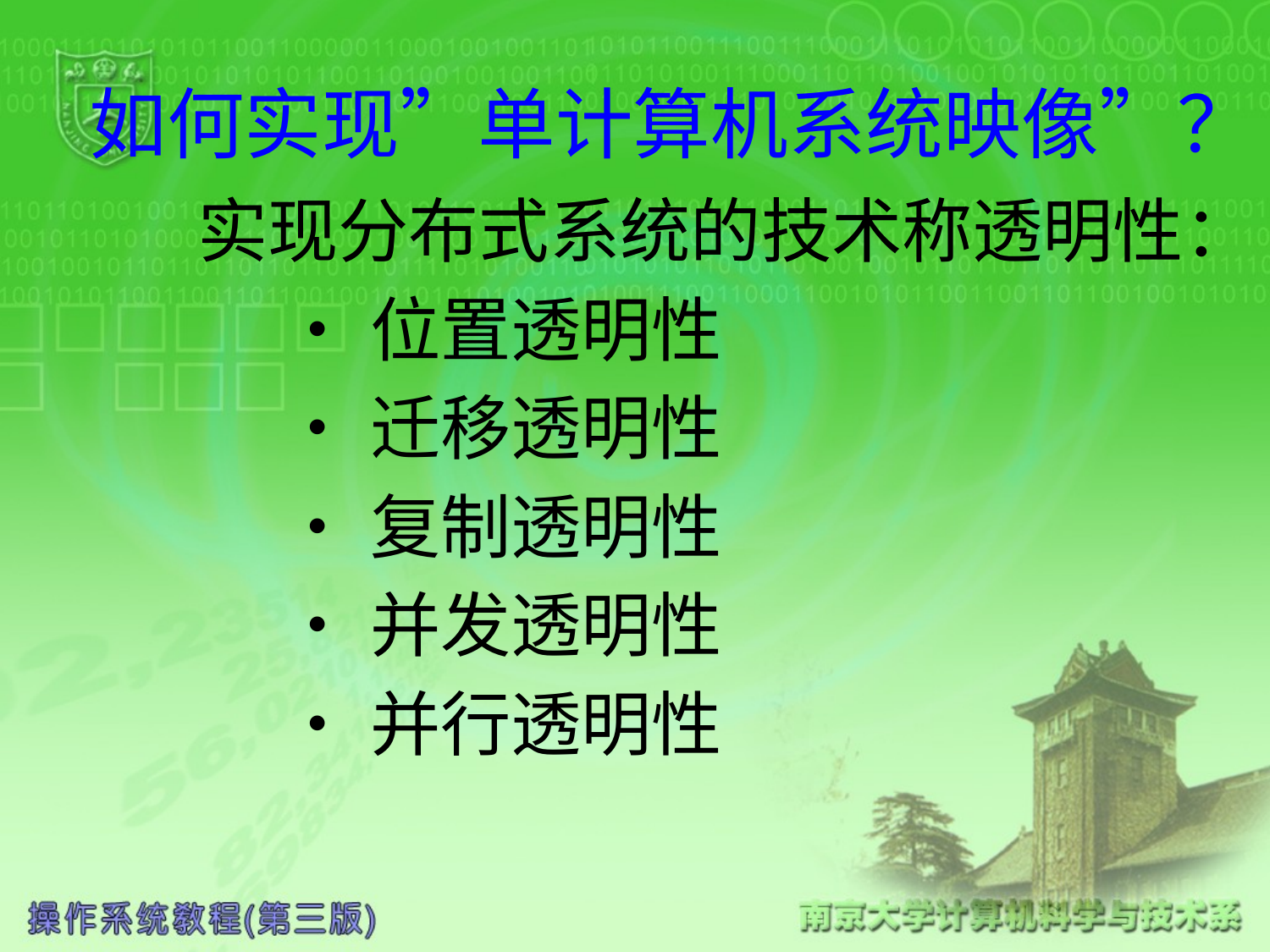

# 如何实现”单计算机系统映像”？
   实现分布式系统的技术称透明性：
         •位置透明性
         •迁移透明性
         •复制透明性
         •并发透明性
         •并行透明性